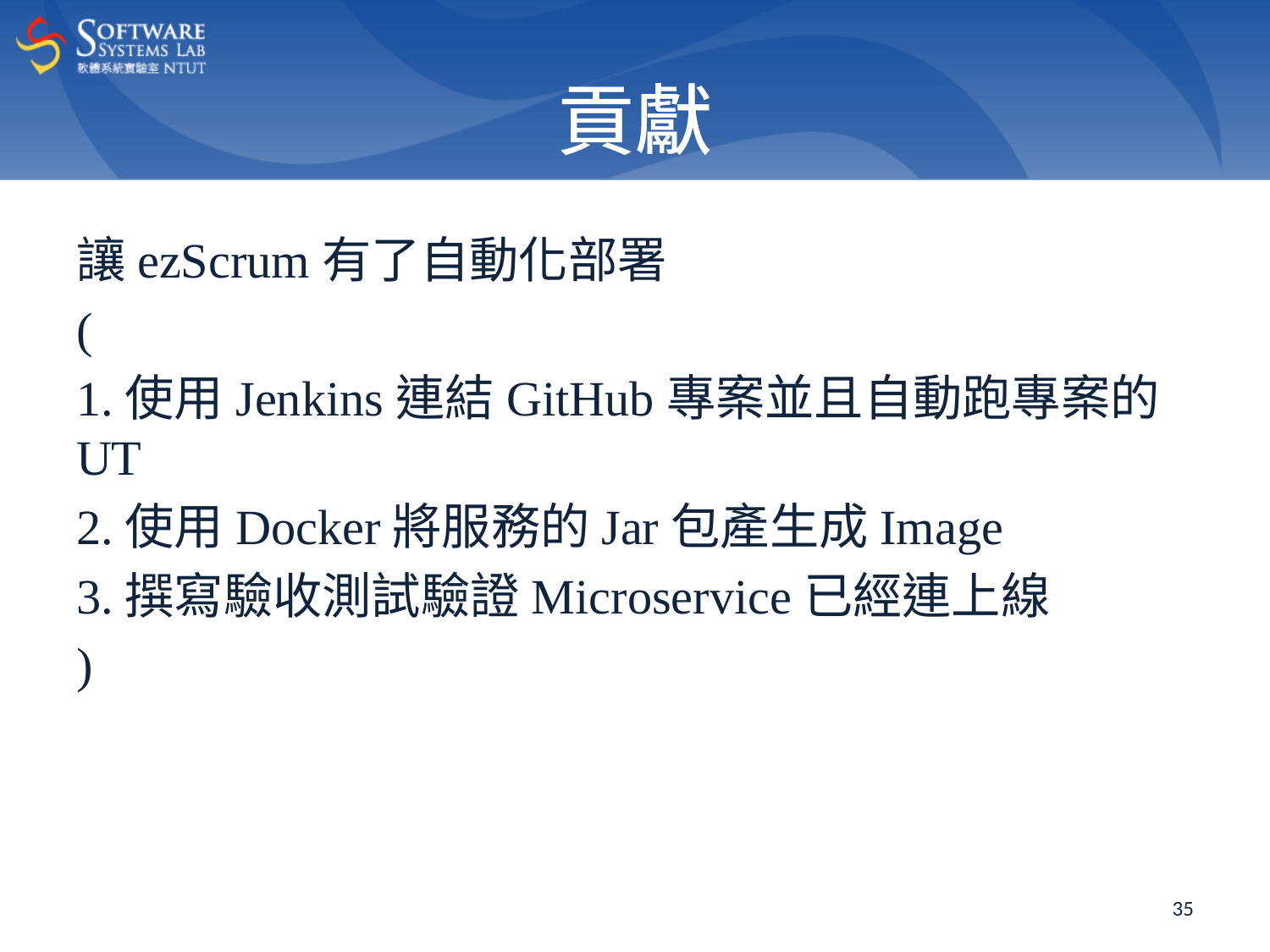

# 貢獻
讓ezScrum有了自動化部署
(
1.使用Jenkins連結GitHub專案並且自動跑專案的UT
2.使用Docker將服務的Jar包產生成Image
3.撰寫驗收測試驗證Microservice已經連上線
)
35